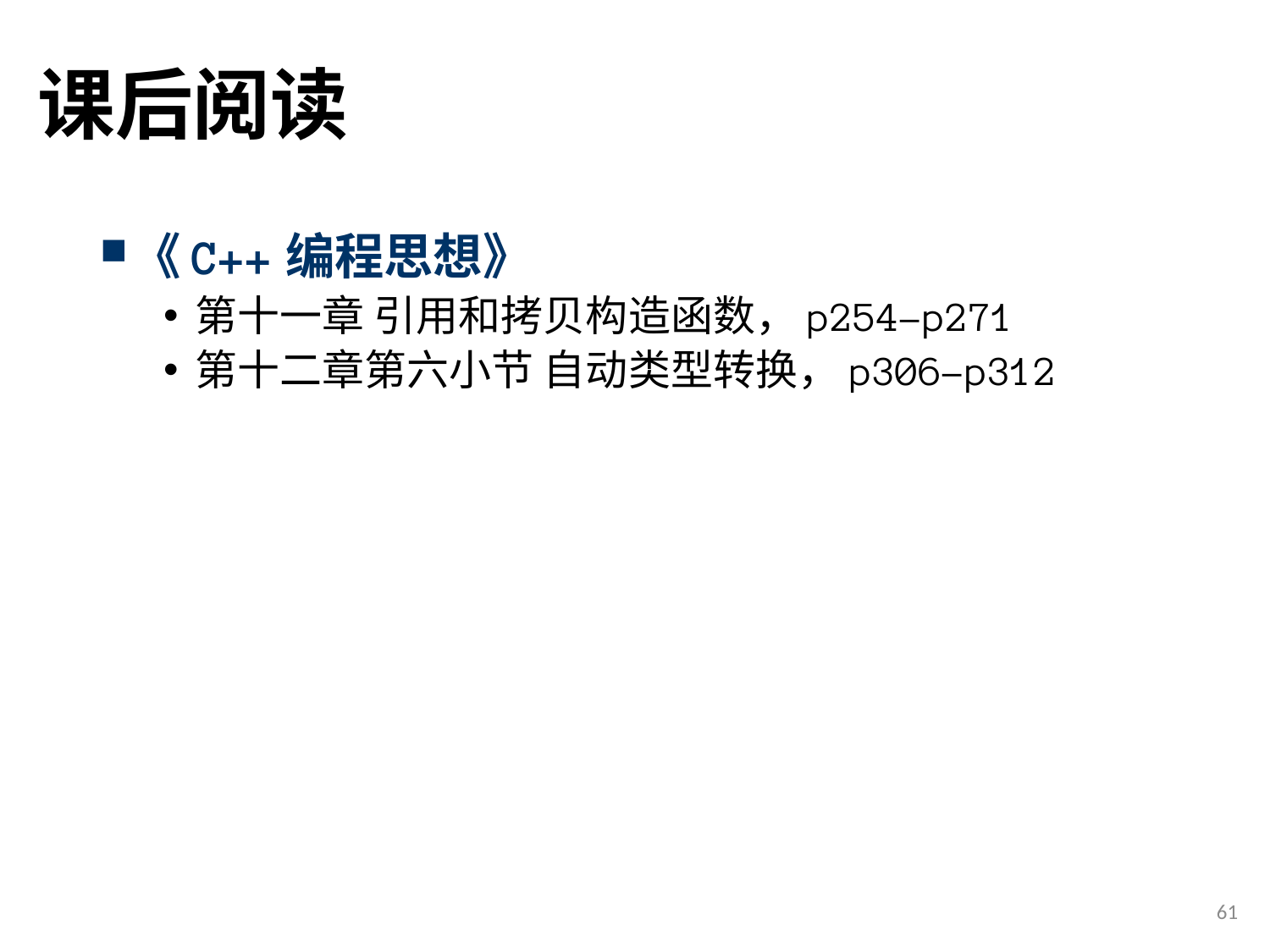

# 课后阅读
《C++编程思想》
第十一章 引用和拷贝构造函数，p254-p271
第十二章第六小节 自动类型转换，p306-p312
61